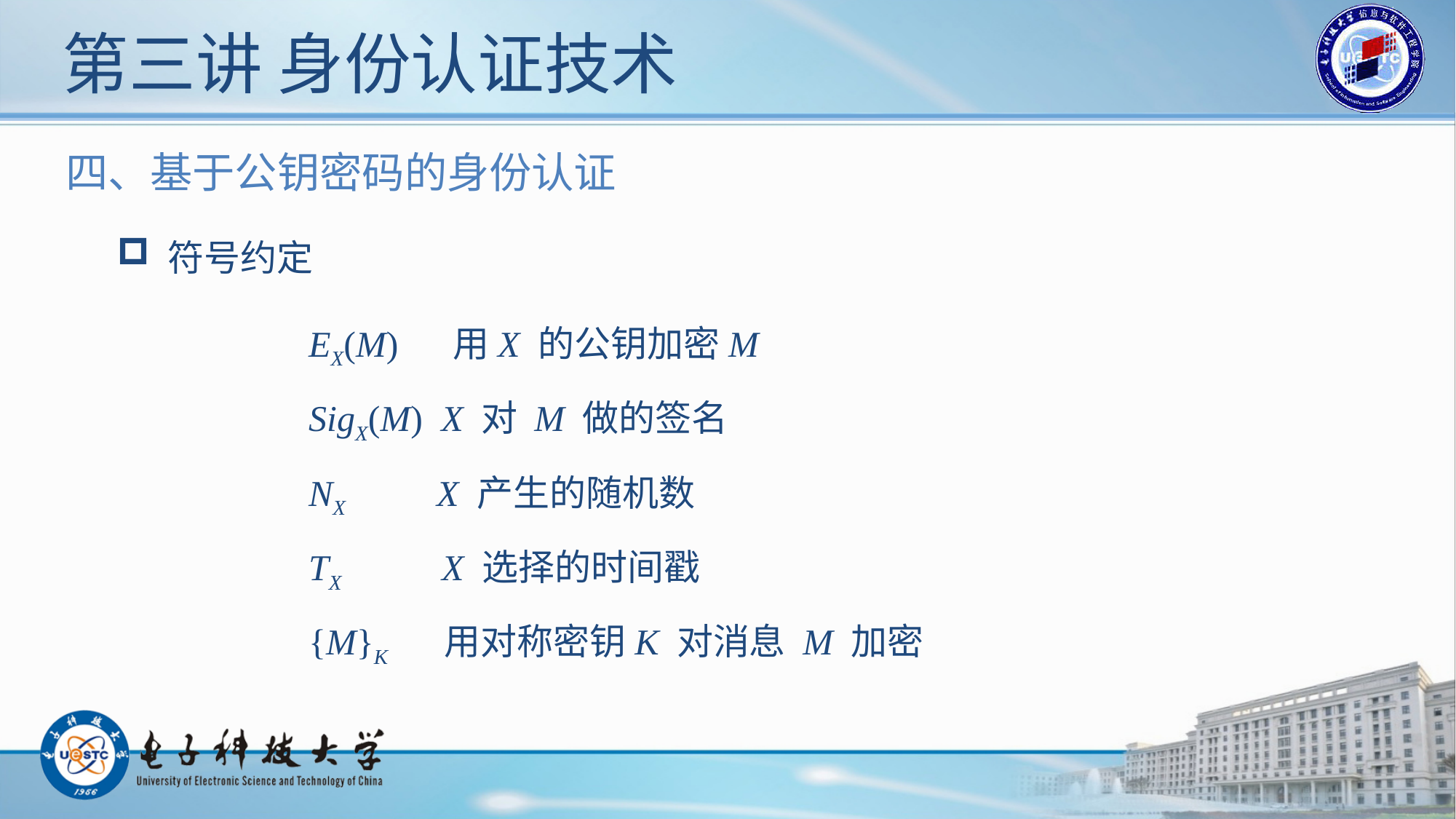

# 第三讲 身份认证技术
四、基于公钥密码的身份认证
 符号约定
EX(M)     用X 的公钥加密M
SigX(M)  X 对 M 做的签名
NX          X 产生的随机数
TX           X 选择的时间戳
{M}K         用对称密钥K 对消息 M 加密